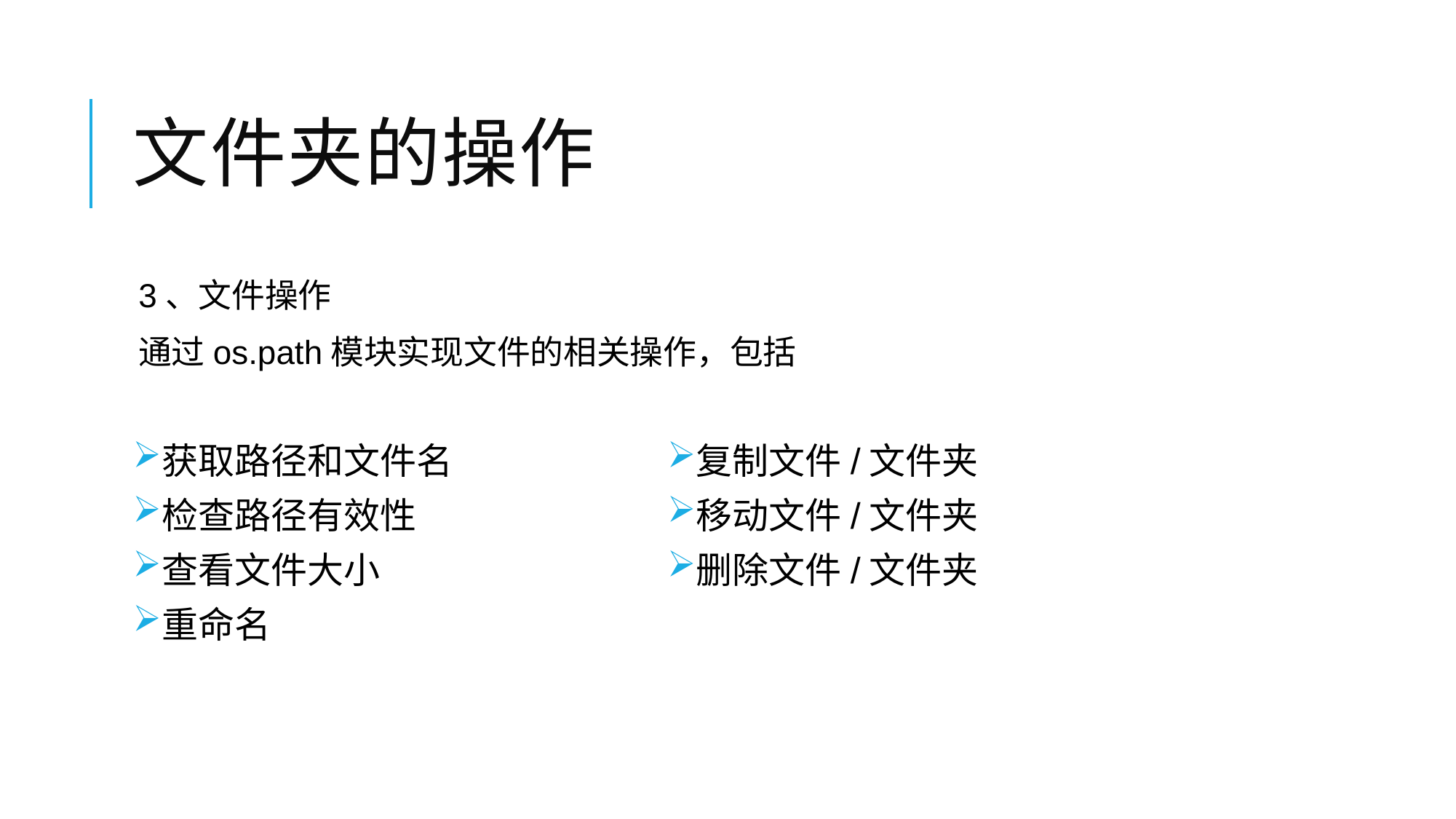

# 文件夹的操作
3、文件操作
通过os.path模块实现文件的相关操作，包括
获取路径和文件名
检查路径有效性
查看文件大小
重命名
复制文件/文件夹
移动文件/文件夹
删除文件/文件夹